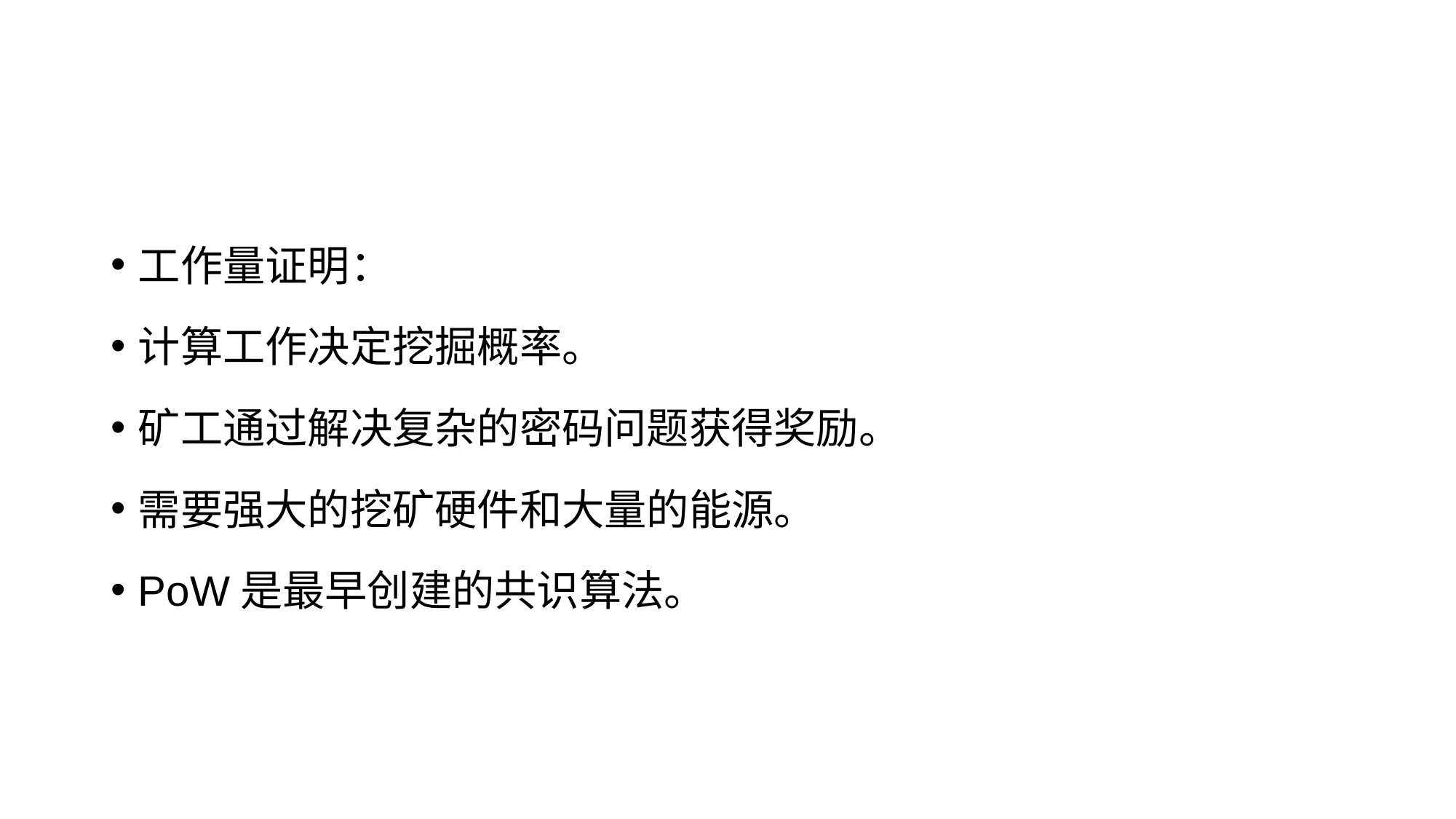

工作量证明：
计算工作决定挖掘概率。
矿工通过解决复杂的密码问题获得奖励。
需要强大的挖矿硬件和大量的能源。
PoW是最早创建的共识算法。